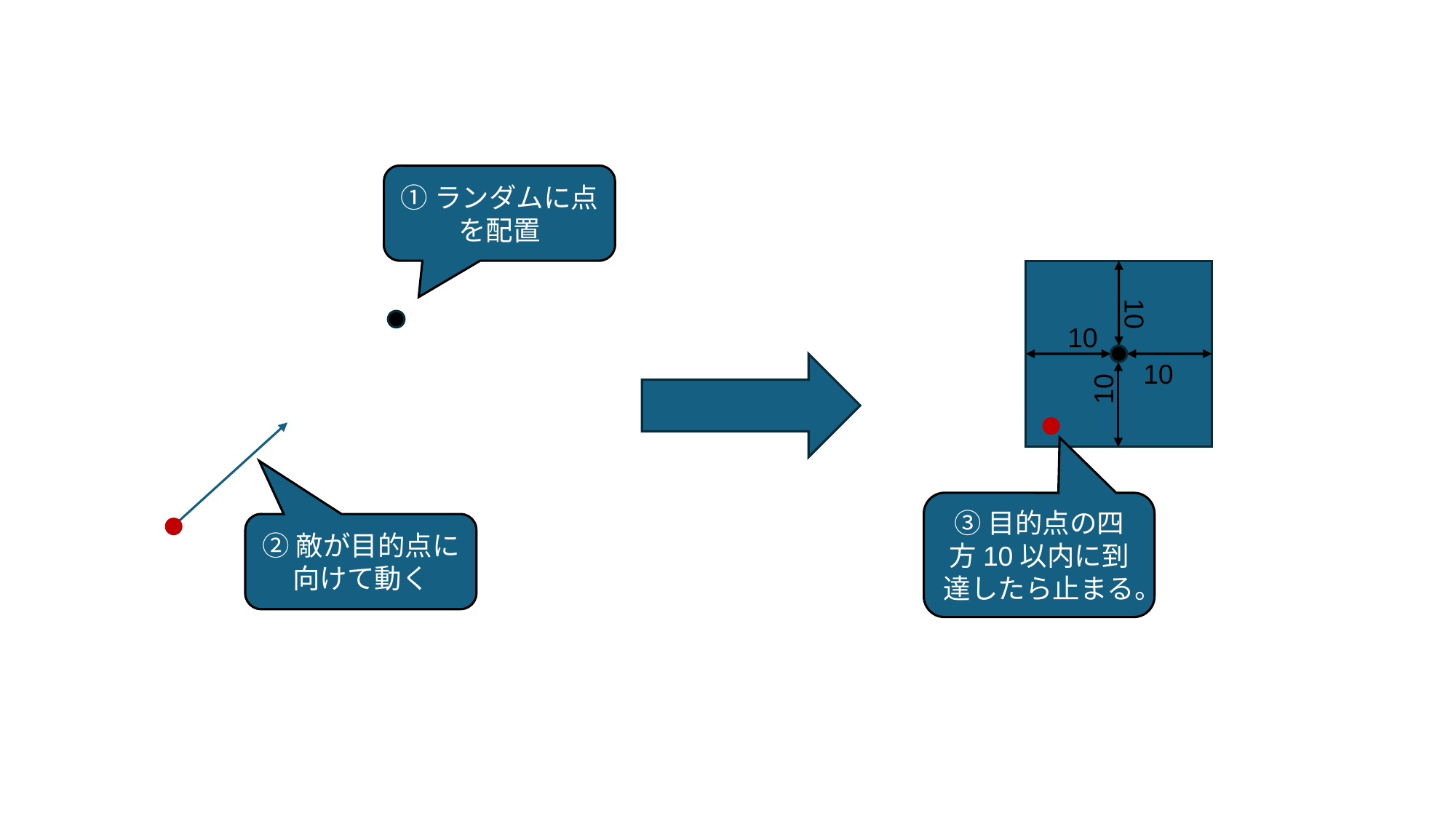

①ランダムに点を配置

10
10

10
10

③目的点の四方10以内に到達したら止まる。
➁敵が目的点に向けて動く